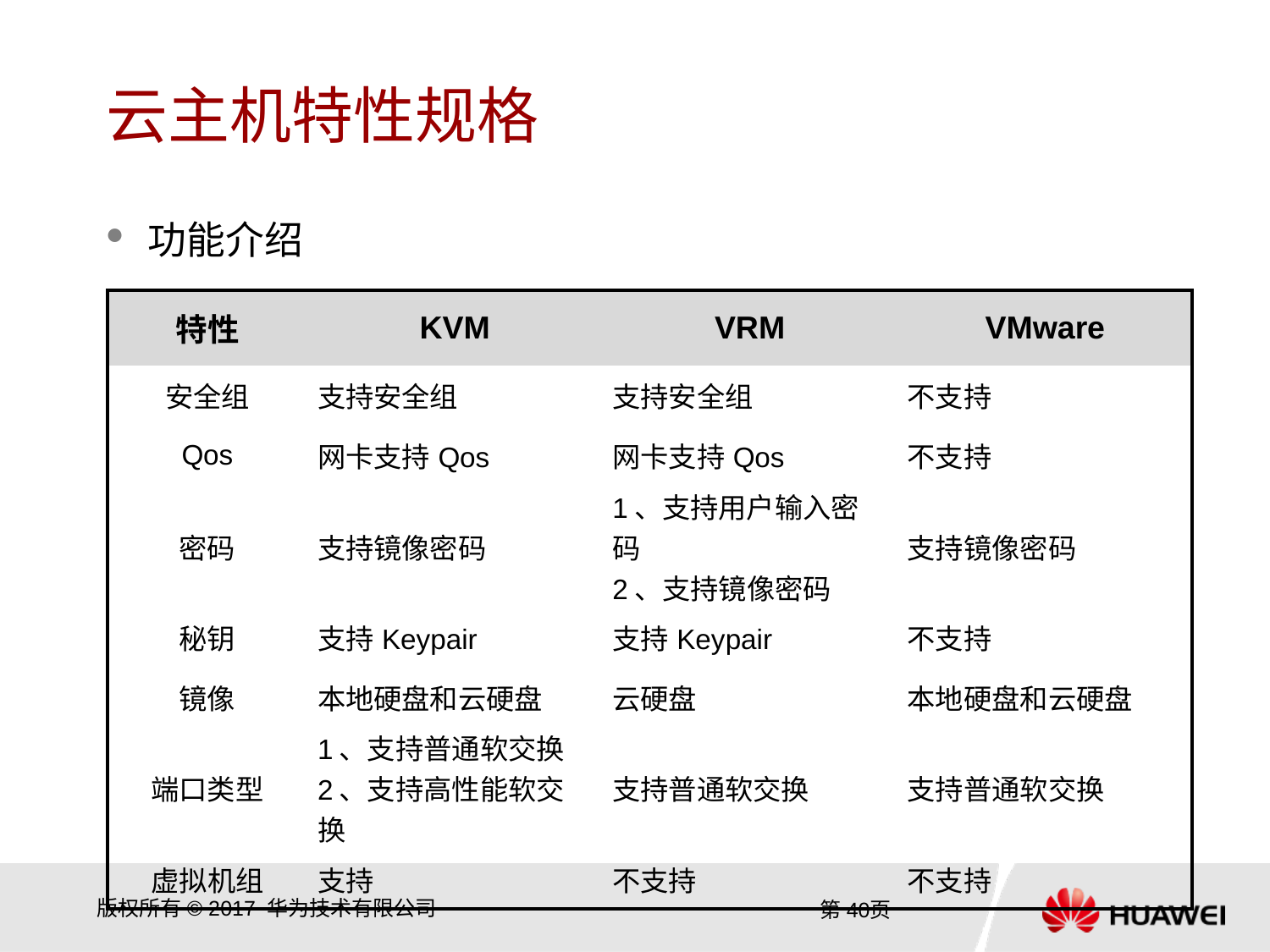

# 云主机特性规格
功能介绍
| 特性 | KVM | VRM | VMware |
| --- | --- | --- | --- |
| 安全组 | 支持安全组 | 支持安全组 | 不支持 |
| Qos | 网卡支持Qos | 网卡支持Qos | 不支持 |
| 密码 | 支持镜像密码 | 1、支持用户输入密码 2、支持镜像密码 | 支持镜像密码 |
| 秘钥 | 支持Keypair | 支持Keypair | 不支持 |
| 镜像 | 本地硬盘和云硬盘 | 云硬盘 | 本地硬盘和云硬盘 |
| 端口类型 | 1、支持普通软交换 2、支持高性能软交换 | 支持普通软交换 | 支持普通软交换 |
| 虚拟机组 | 支持 | 不支持 | 不支持 |